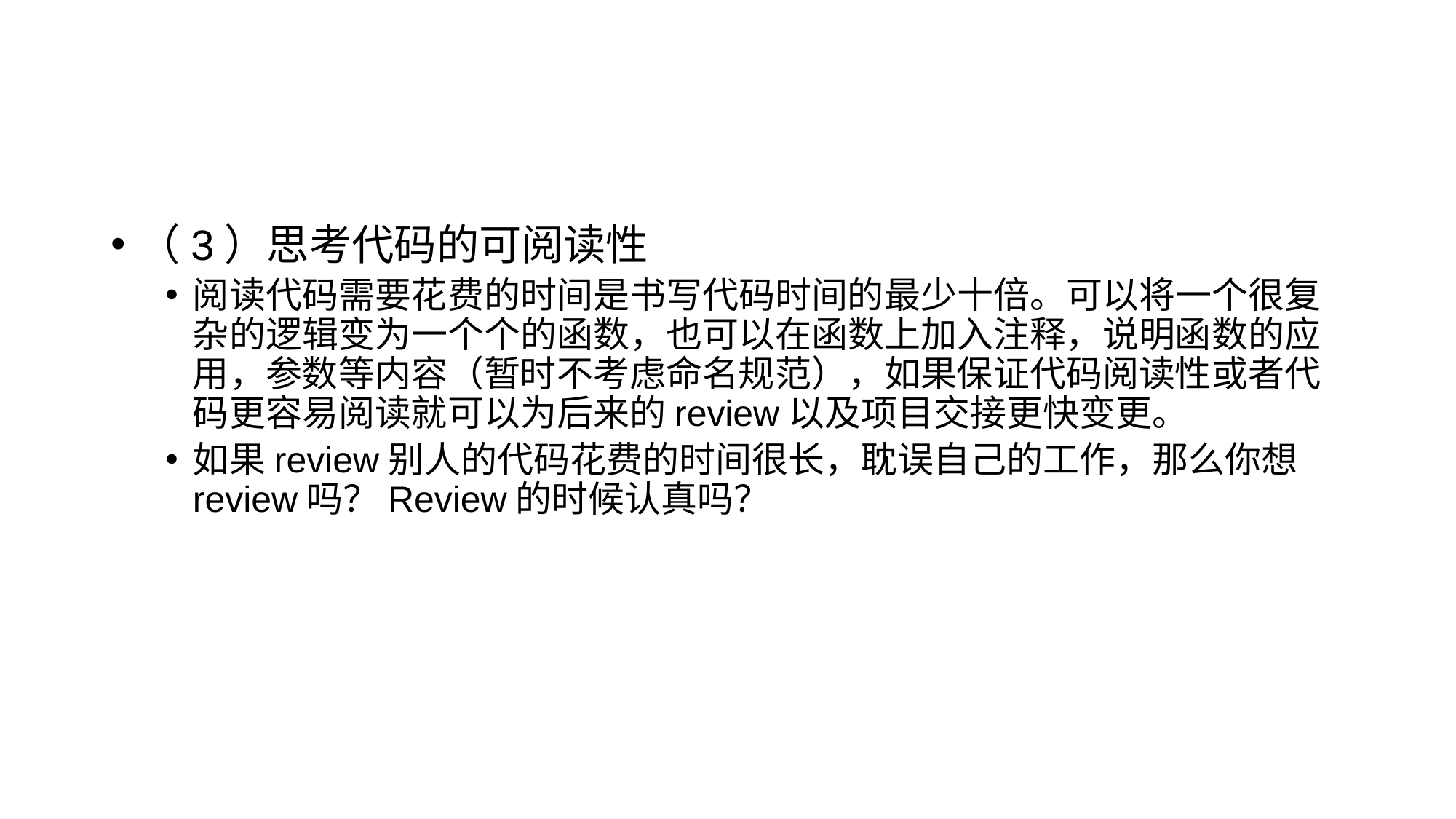

#
（3）思考代码的可阅读性
阅读代码需要花费的时间是书写代码时间的最少十倍。可以将一个很复杂的逻辑变为一个个的函数，也可以在函数上加入注释，说明函数的应用，参数等内容（暂时不考虑命名规范），如果保证代码阅读性或者代码更容易阅读就可以为后来的review以及项目交接更快变更。
如果review别人的代码花费的时间很长，耽误自己的工作，那么你想review吗？Review的时候认真吗？